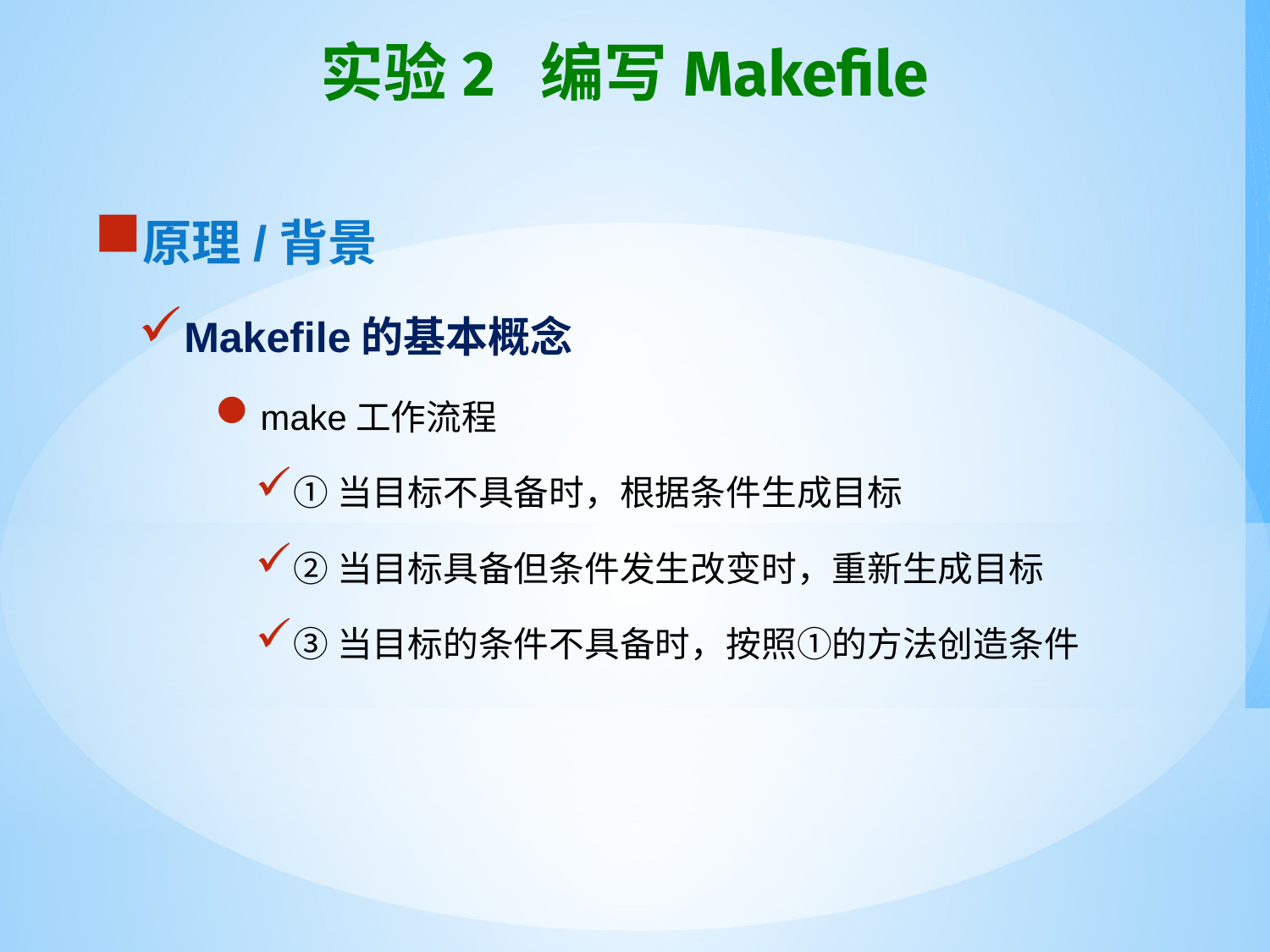

# 实验2  编写Makefile
原理/背景
Makefile的基本概念
make工作流程
①当目标不具备时，根据条件生成目标
②当目标具备但条件发生改变时，重新生成目标
③当目标的条件不具备时，按照①的方法创造条件